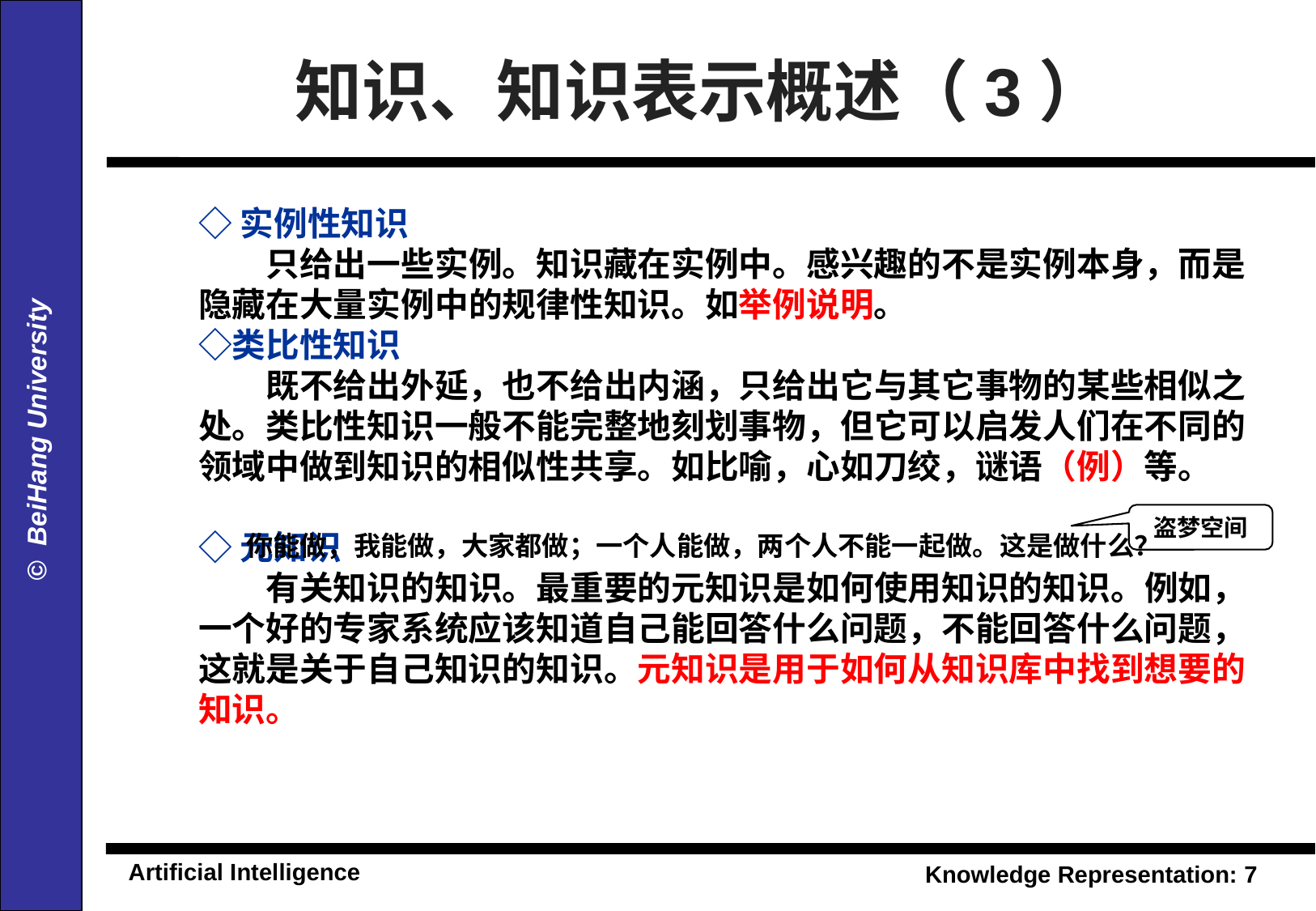

知识、知识表示概述（3）
◇实例性知识
　　只给出一些实例。知识藏在实例中。感兴趣的不是实例本身，而是隐藏在大量实例中的规律性知识。如举例说明。
◇类比性知识
　　既不给出外延，也不给出内涵，只给出它与其它事物的某些相似之处。类比性知识一般不能完整地刻划事物，但它可以启发人们在不同的领域中做到知识的相似性共享。如比喻，心如刀绞，谜语（例）等。
◇元知识
　　有关知识的知识。最重要的元知识是如何使用知识的知识。例如，一个好的专家系统应该知道自己能回答什么问题，不能回答什么问题，这就是关于自己知识的知识。元知识是用于如何从知识库中找到想要的知识。
盗梦空间
你能做，我能做，大家都做；一个人能做，两个人不能一起做。这是做什么？